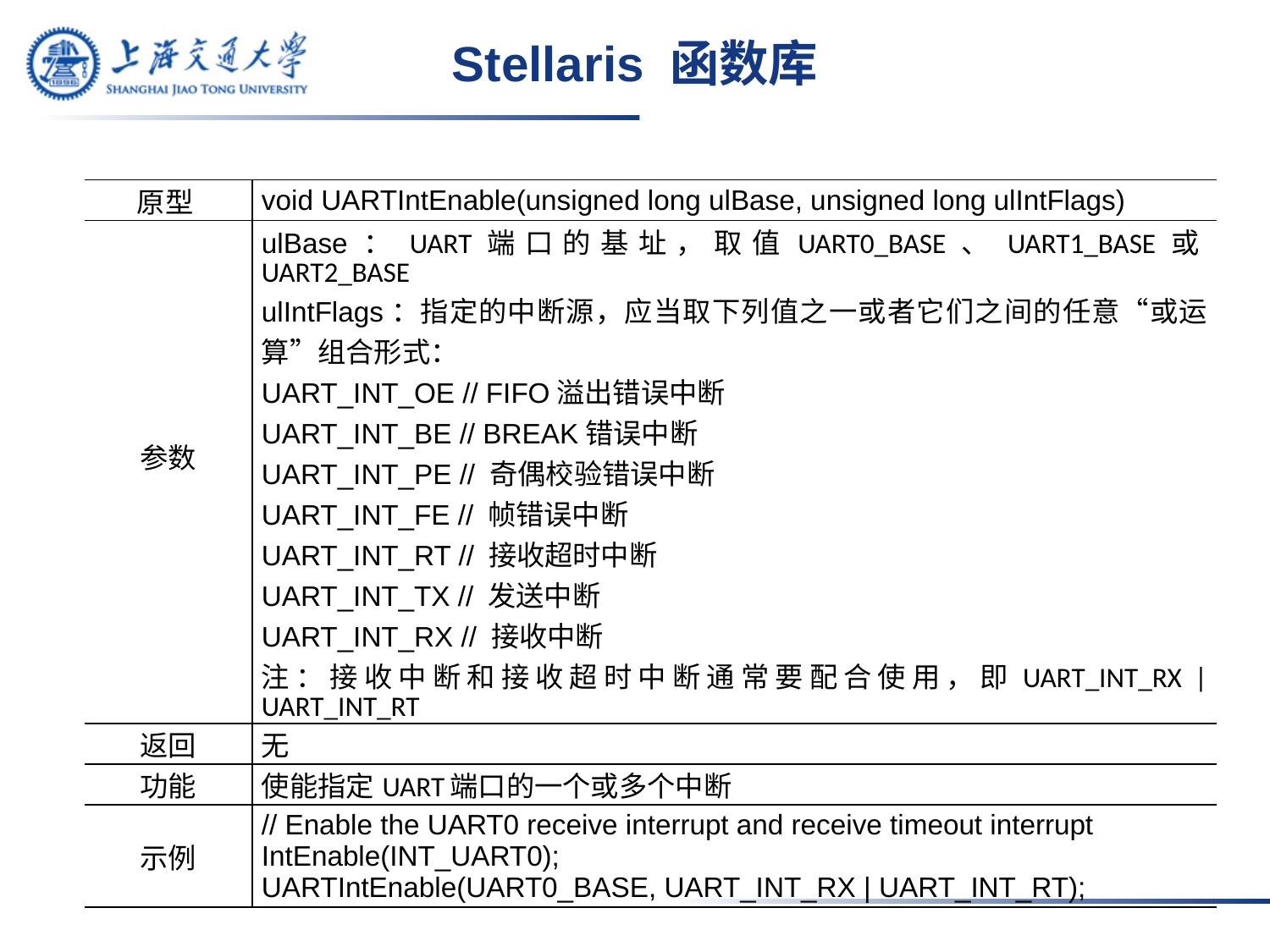

# Stellaris 函数库
| 原型 | void UARTIntEnable(unsigned long ulBase, unsigned long ulIntFlags) |
| --- | --- |
| 参数 | ulBase：UART端口的基址，取值UART0\_BASE、UART1\_BASE或UART2\_BASE ulIntFlags：指定的中断源，应当取下列值之一或者它们之间的任意“或运算”组合形式： UART\_INT\_OE // FIFO溢出错误中断 UART\_INT\_BE // BREAK错误中断 UART\_INT\_PE // 奇偶校验错误中断 UART\_INT\_FE // 帧错误中断 UART\_INT\_RT // 接收超时中断 UART\_INT\_TX // 发送中断 UART\_INT\_RX // 接收中断 注：接收中断和接收超时中断通常要配合使用，即UART\_INT\_RX | UART\_INT\_RT |
| 返回 | 无 |
| 功能 | 使能指定UART端口的一个或多个中断 |
| 示例 | // Enable the UART0 receive interrupt and receive timeout interrupt IntEnable(INT\_UART0); UARTIntEnable(UART0\_BASE, UART\_INT\_RX | UART\_INT\_RT); |